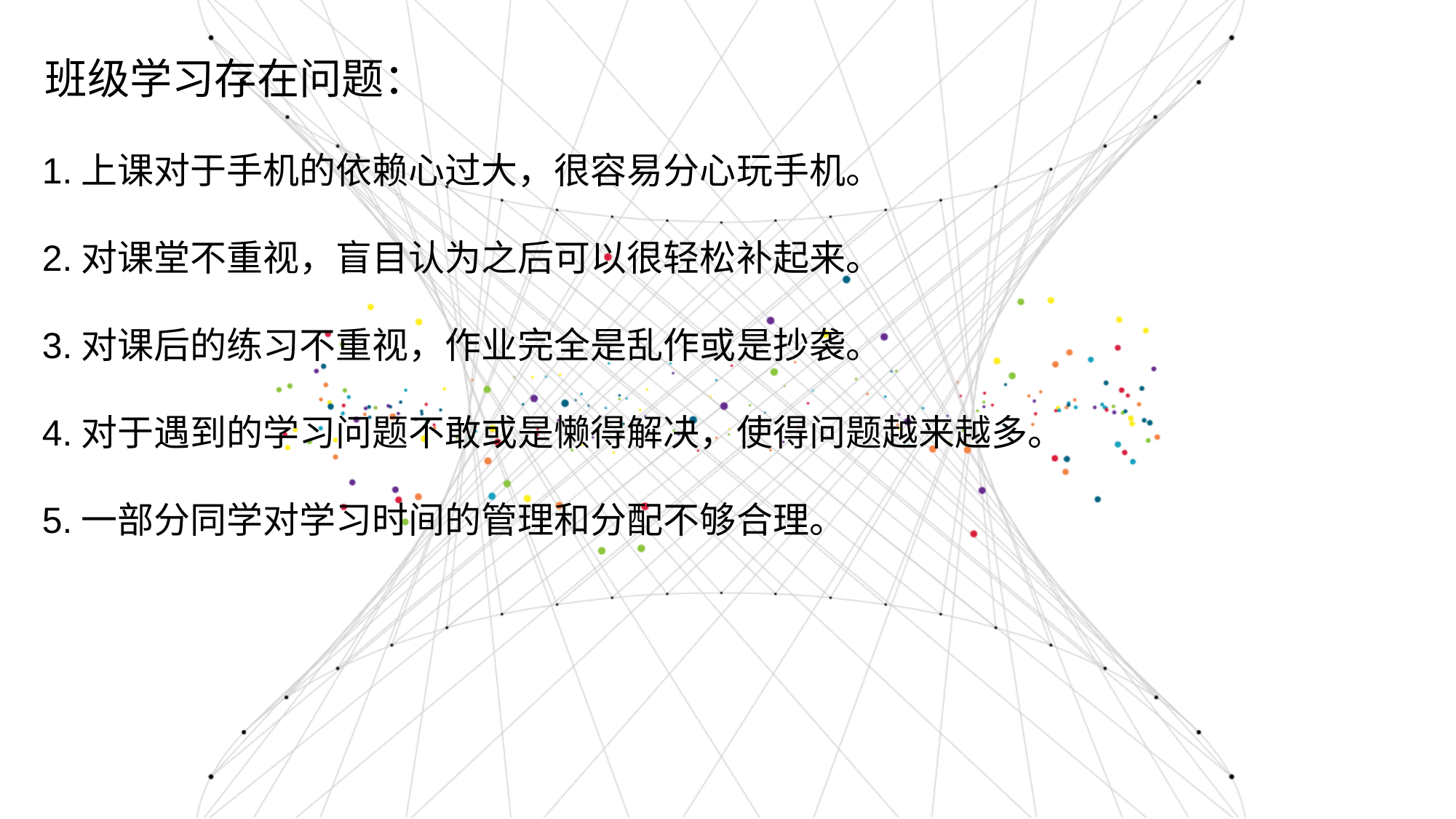

班级学习存在问题：
1.上课对于手机的依赖心过大，很容易分心玩手机。

2.对课堂不重视，盲目认为之后可以很轻松补起来。

3.对课后的练习不重视，作业完全是乱作或是抄袭。

4.对于遇到的学习问题不敢或是懒得解决，使得问题越来越多。

5.一部分同学对学习时间的管理和分配不够合理。